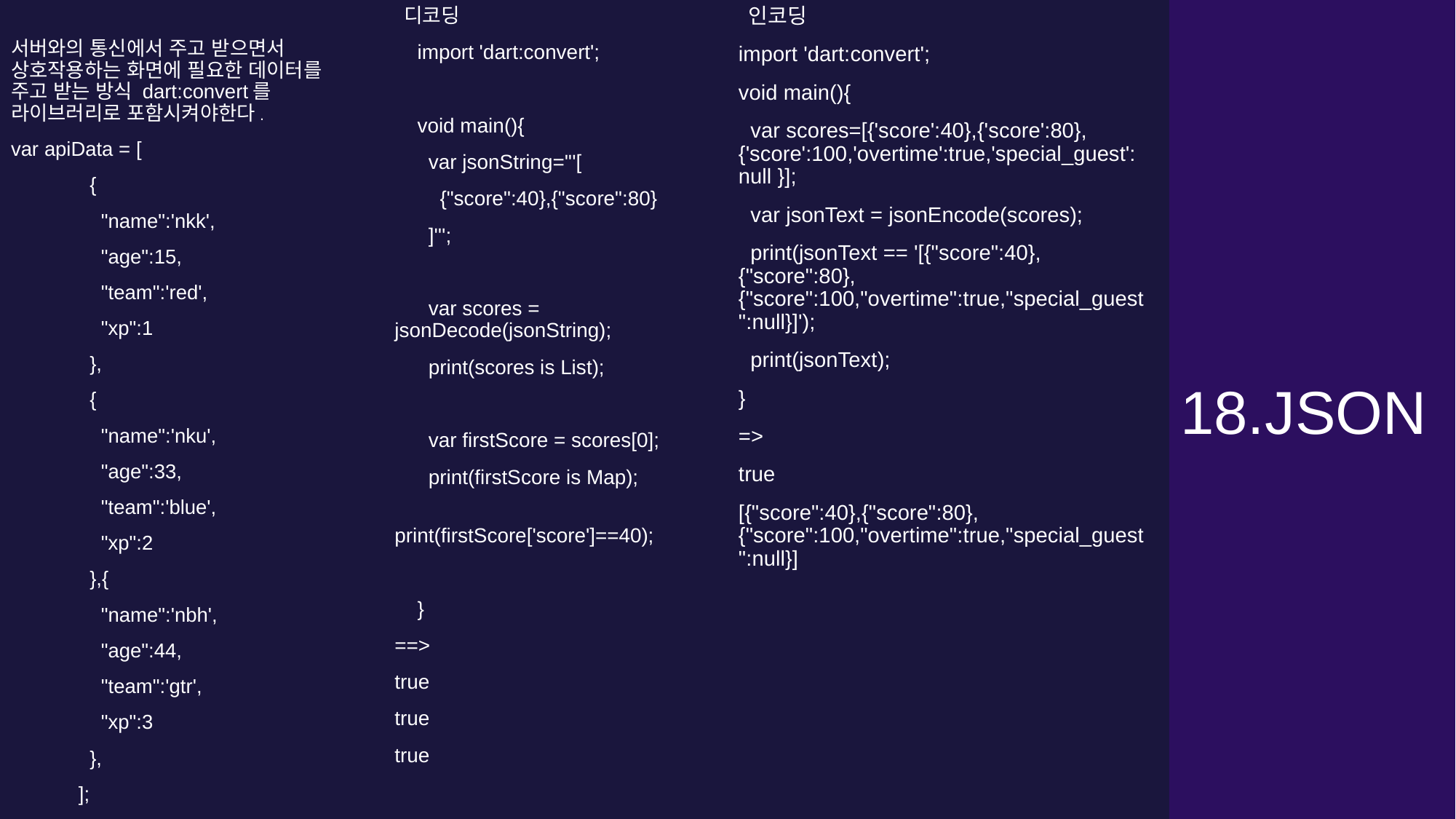

서버와의 통신에서 주고 받으면서 상호작용하는 화면에 필요한 데이터를 주고 받는 방식 dart:convert를 라이브러리로 포함시켜야한다.
var apiData = [
              {
                "name":'nkk',
                "age":15,
                "team":'red',
                "xp":1
              },
              {
                "name":'nku',
                "age":33,
                "team":'blue',
                "xp":2
              },{
                "name":'nbh',
                "age":44,
                "team":'gtr',
                "xp":3
              },
            ];

 디코딩
    import 'dart:convert';

    void main(){
      var jsonString='''[
        {"score":40},{"score":80}
      ]''';

      var scores = jsonDecode(jsonString);
      print(scores is List);

      var firstScore = scores[0];
      print(firstScore is Map);
      print(firstScore['score']==40);

    }
==>
true
true
true

 인코딩
import 'dart:convert';
void main(){
  var scores=[{'score':40},{'score':80},{'score':100,'overtime':true,'special_guest':null }];
  var jsonText = jsonEncode(scores);
  print(jsonText == '[{"score":40},{"score":80},{"score":100,"overtime":true,"special_guest":null}]');
  print(jsonText);
}
=>
true
[{"score":40},{"score":80},{"score":100,"overtime":true,"special_guest":null}]

18.JSON